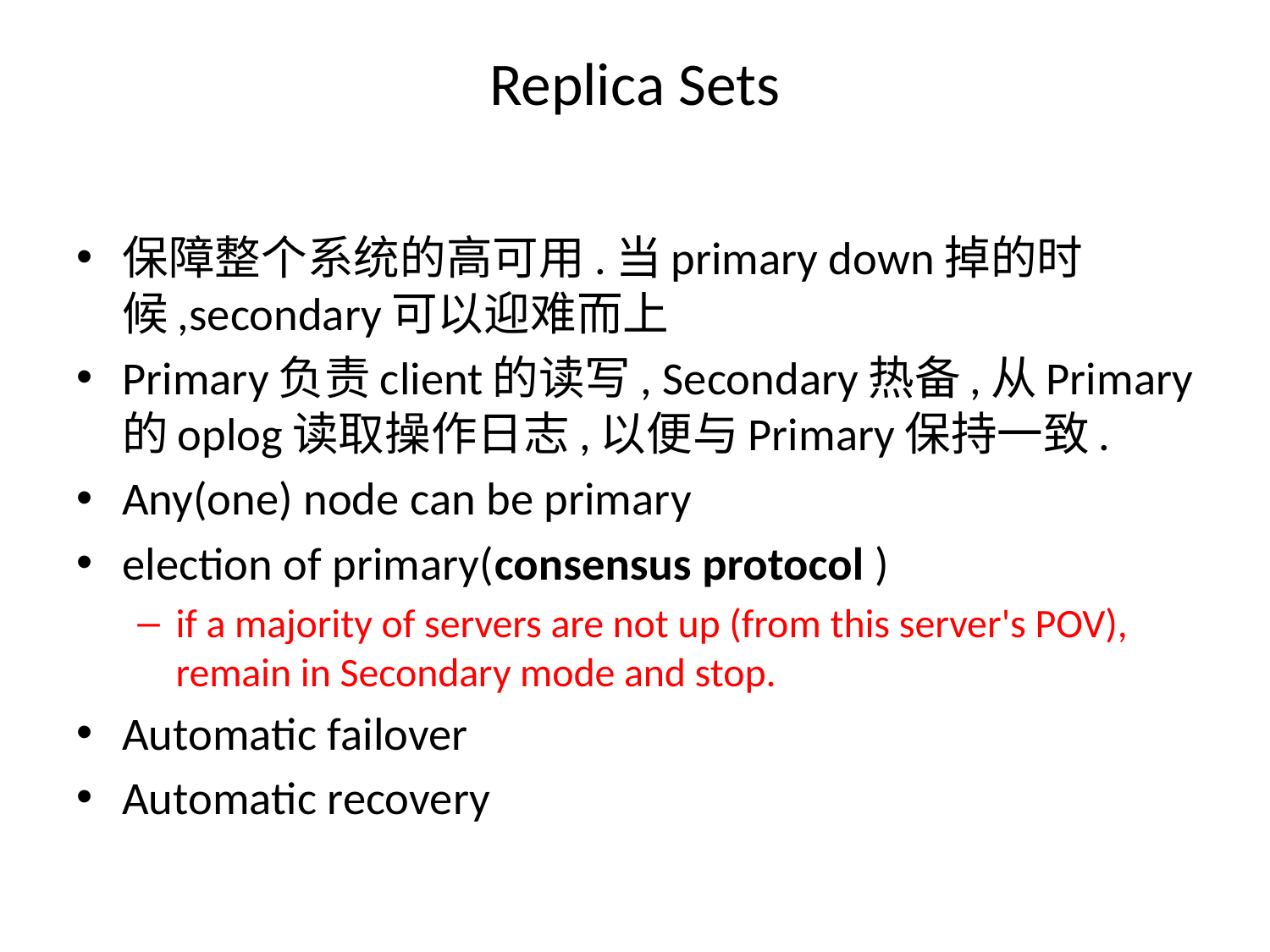

# Replica Sets
保障整个系统的高可用.当primary down掉的时候,secondary可以迎难而上
Primary负责client的读写, Secondary热备,从Primary的oplog读取操作日志,以便与Primary保持一致.
Any(one) node can be primary
election of primary(consensus protocol )
if a majority of servers are not up (from this server's POV), remain in Secondary mode and stop.
Automatic failover
Automatic recovery